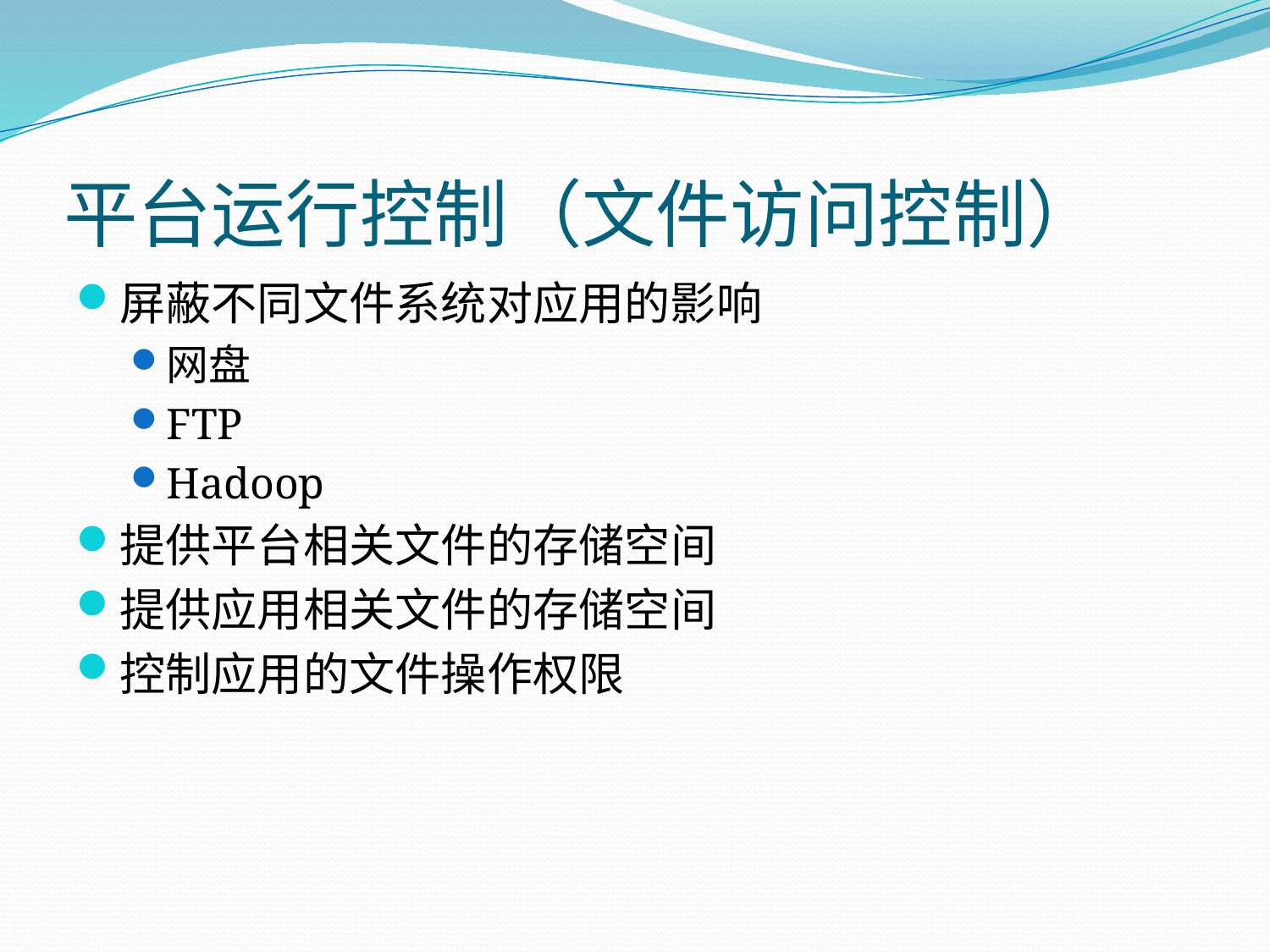

# 平台运行控制（文件访问控制）
屏蔽不同文件系统对应用的影响
网盘
FTP
Hadoop
提供平台相关文件的存储空间
提供应用相关文件的存储空间
控制应用的文件操作权限